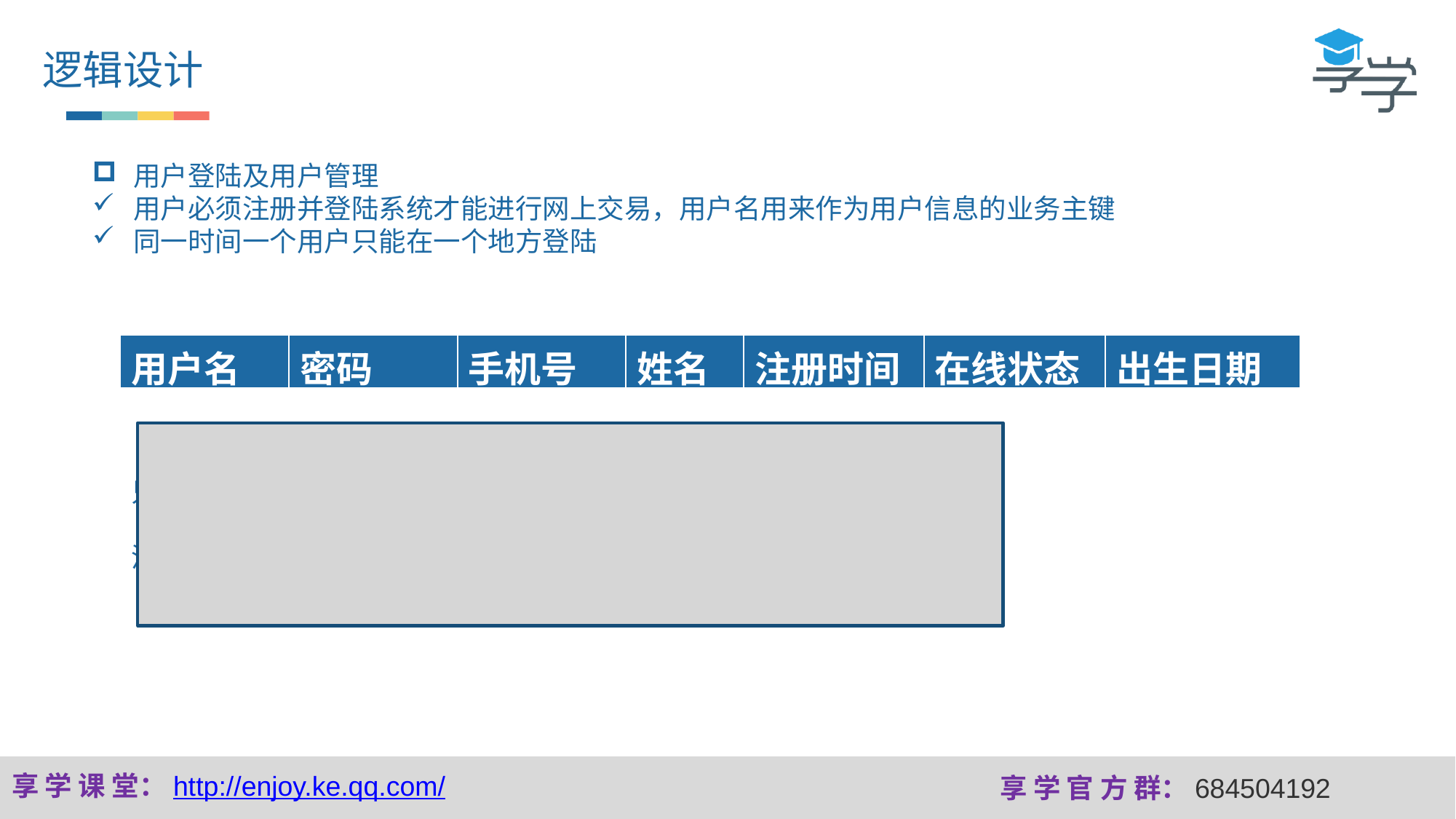

逻辑设计

用户登陆及用户管理
用户必须注册并登陆系统才能进行网上交易，用户名用来作为用户信息的业务主键
同一时间一个用户只能在一个地方登陆
| 用户名 | 密码 | 手机号 | 姓名 | 注册时间 | 在线状态 | 出生日期 |
| --- | --- | --- | --- | --- | --- | --- |

只有一个业务主键，一定是符合第二范式

没有属性和业务主键存在传递依赖的关系，符合第三范式